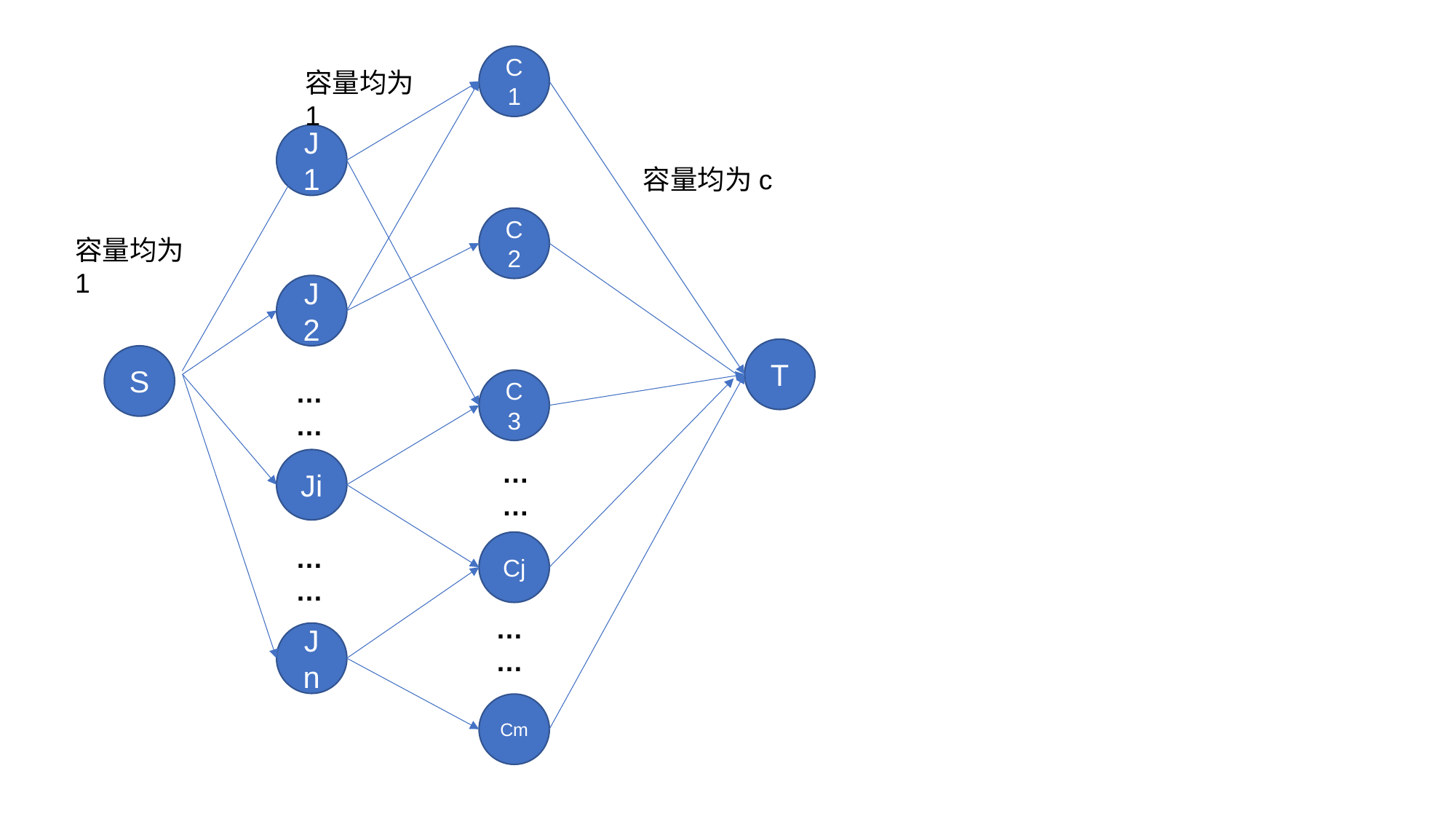

C1
容量均为1
J1
容量均为c
C2
容量均为1
J2
T
S
……
C3
Ji
……
Cj
……
……
Jn
Cm